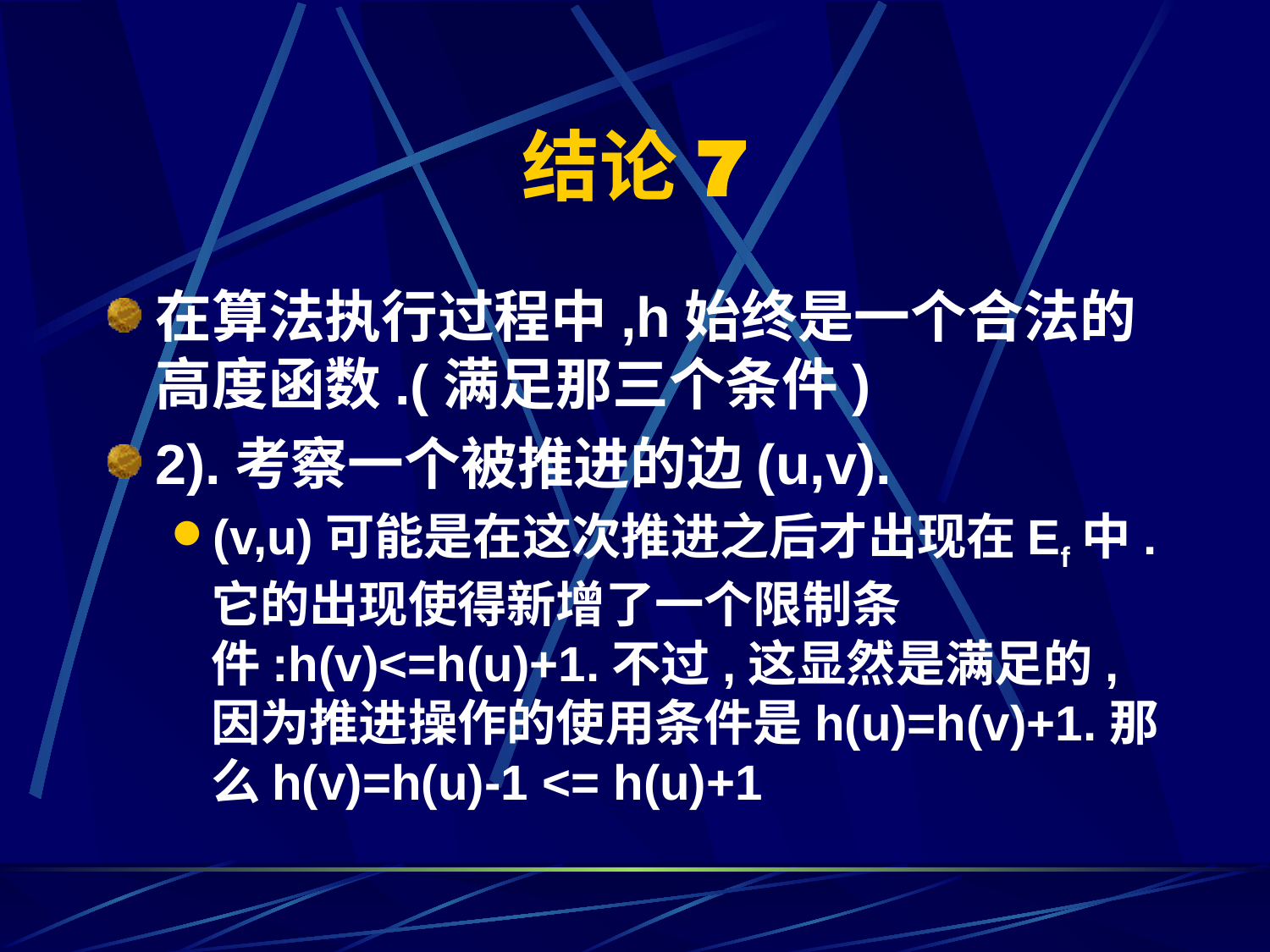

# 结论7
在算法执行过程中,h始终是一个合法的高度函数.(满足那三个条件)
2).考察一个被推进的边(u,v).
(v,u)可能是在这次推进之后才出现在Ef中.它的出现使得新增了一个限制条件:h(v)<=h(u)+1.不过,这显然是满足的,因为推进操作的使用条件是h(u)=h(v)+1.那么h(v)=h(u)-1 <= h(u)+1